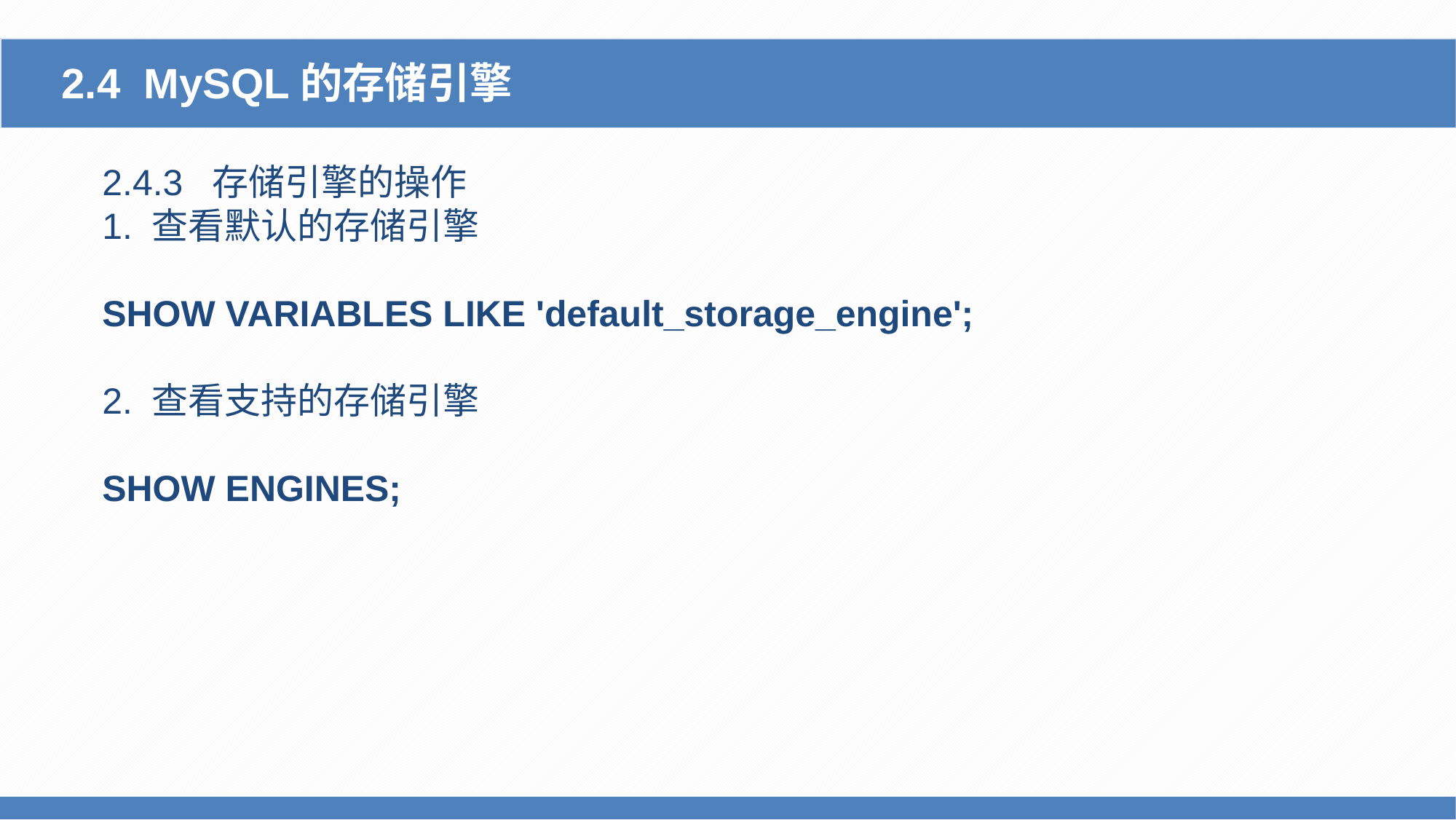

2.4  MySQL的存储引擎
2.4.3  存储引擎的操作
1. 查看默认的存储引擎

SHOW VARIABLES LIKE 'default_storage_engine';

2. 查看支持的存储引擎

SHOW ENGINES;